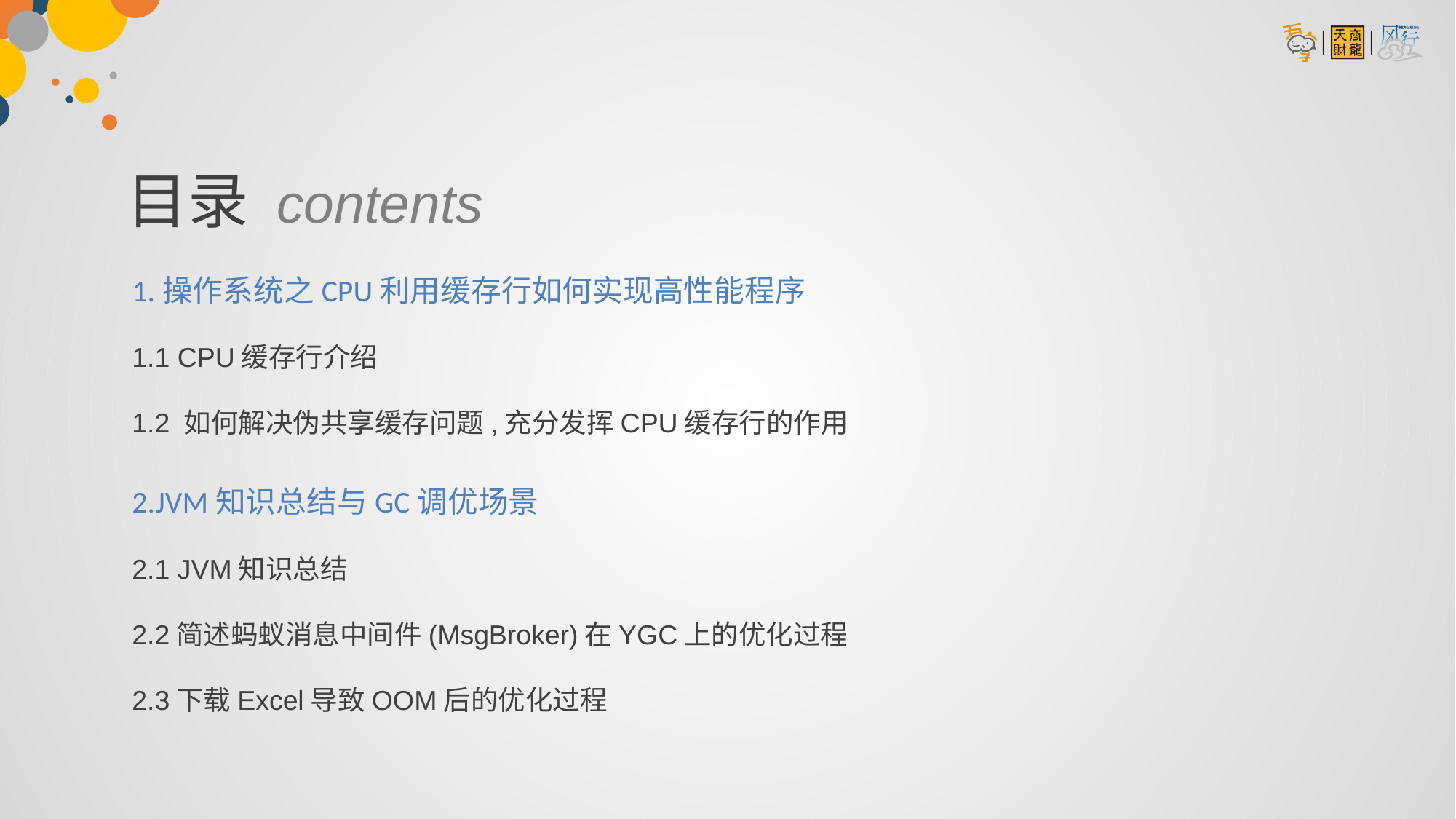

目录 contents
1.操作系统之CPU利用缓存行如何实现高性能程序
1.1 CPU缓存行介绍
1.2 如何解决伪共享缓存问题,充分发挥CPU缓存行的作用
2.JVM知识总结与GC调优场景
2.1 JVM知识总结
2.2简述蚂蚁消息中间件(MsgBroker)在YGC上的优化过程
2.3下载Excel导致OOM后的优化过程